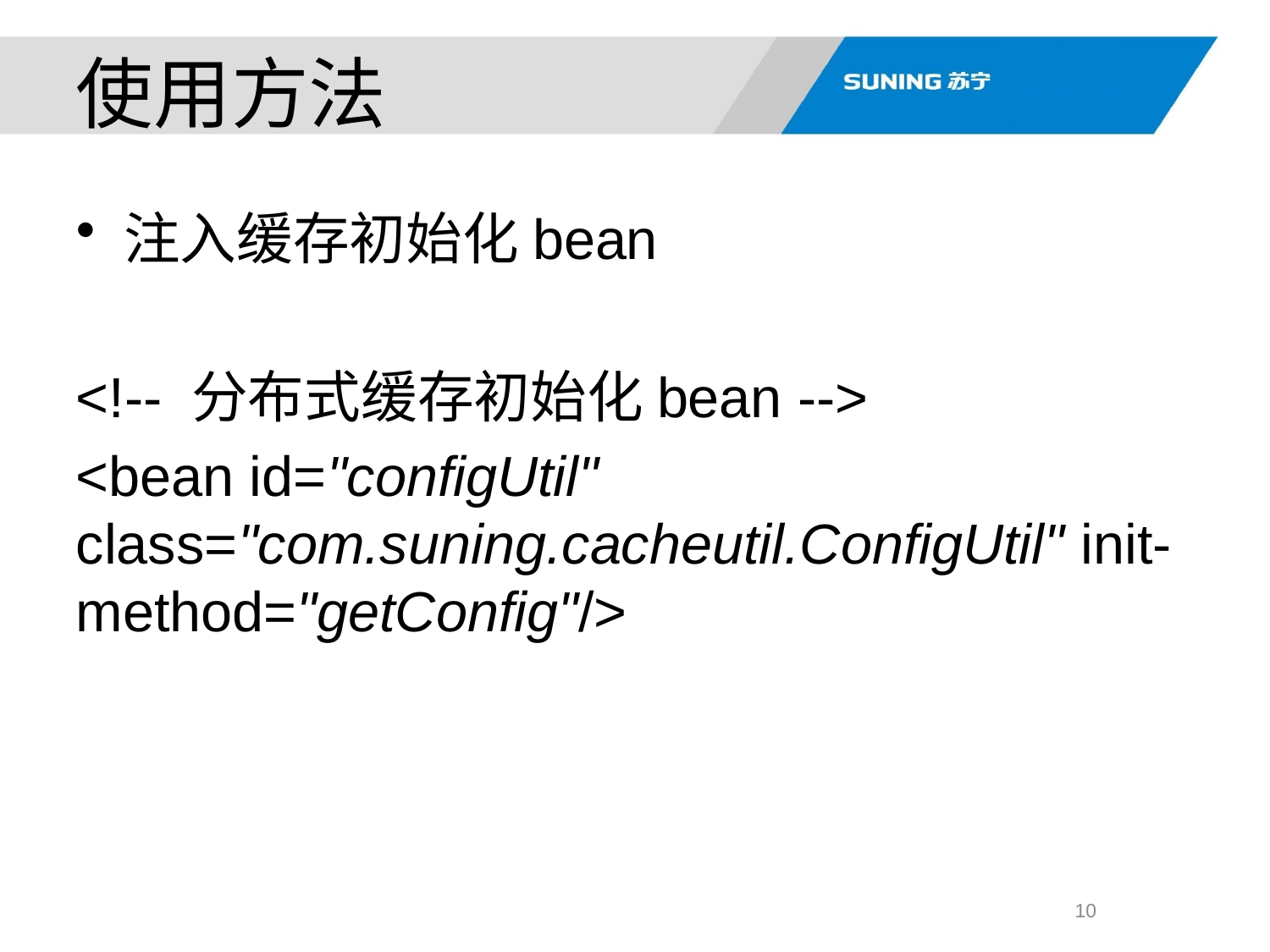

使用方法
注入缓存初始化bean

<!-- 分布式缓存初始化bean -->
<bean id="configUtil" class="com.suning.cacheutil.ConfigUtil" init-method="getConfig"/>